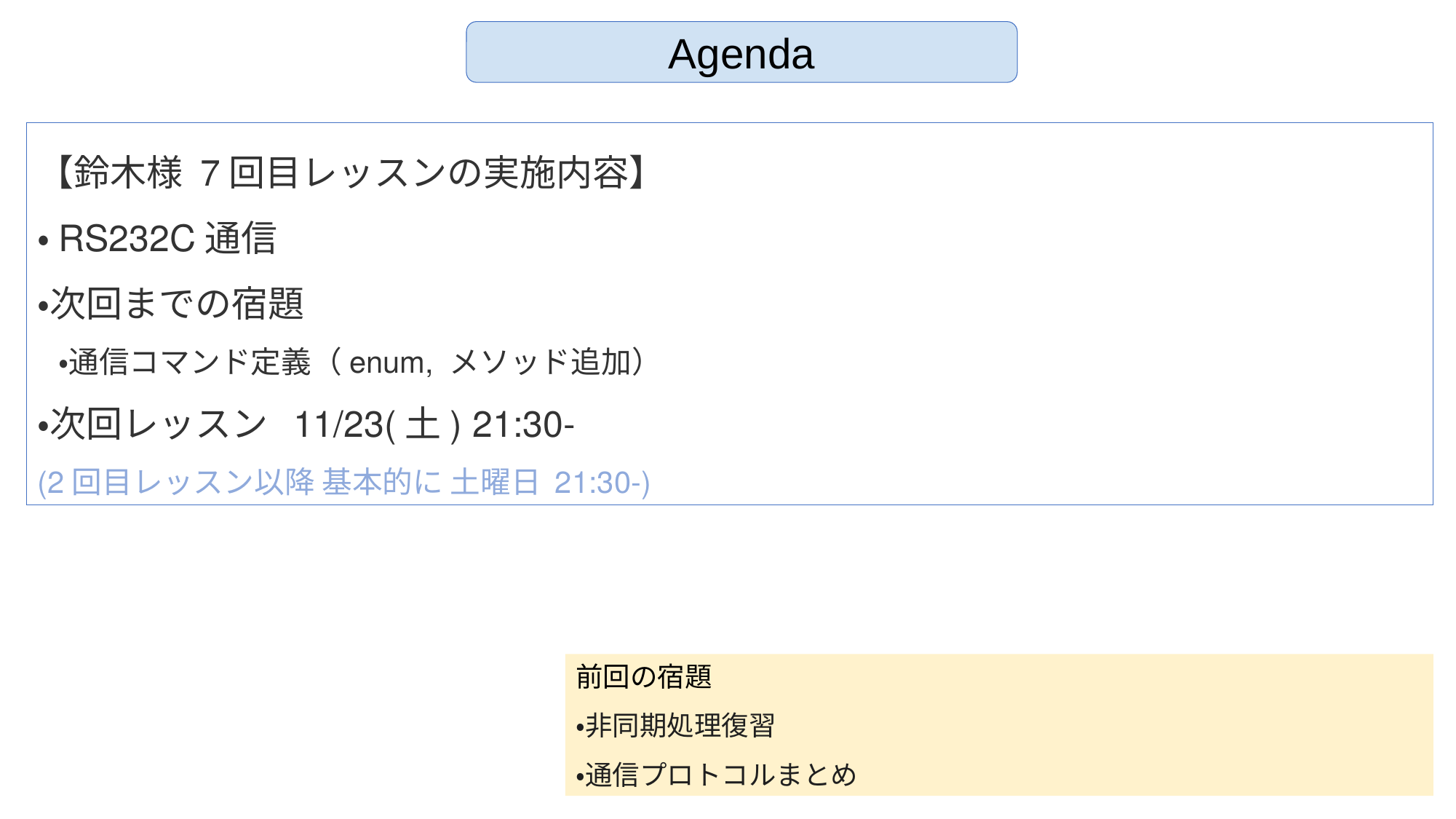

Agenda
【鈴木様 7回目レッスンの実施内容】
・RS232C通信
・次回までの宿題
  ・通信コマンド定義（enum, メソッド追加）
・次回レッスン  11/23(土) 21:30-
(2回目レッスン以降 基本的に 土曜日 21:30-)
前回の宿題
・非同期処理復習
・通信プロトコルまとめ